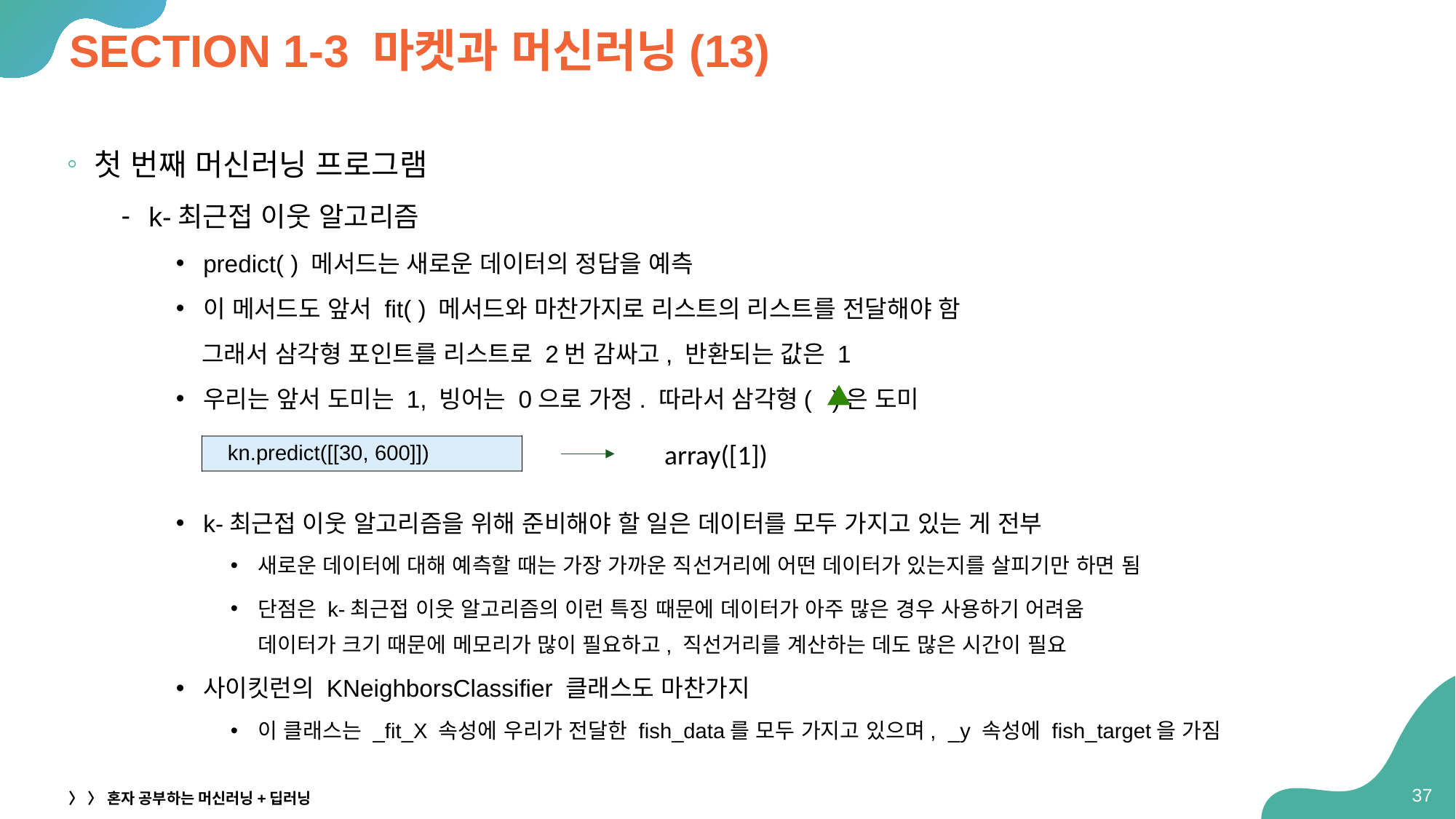

# SECTION 1-3 마켓과 머신러닝(13)
첫 번째 머신러닝 프로그램
k-최근접 이웃 알고리즘
predict( ) 메서드는 새로운 데이터의 정답을 예측
이 메서드도 앞서 fit( ) 메서드와 마찬가지로 리스트의 리스트를 전달해야 함
   그래서 삼각형 포인트를 리스트로 2번 감싸고, 반환되는 값은 1
우리는 앞서 도미는 1, 빙어는 0으로 가정. 따라서 삼각형(   )은 도미

k-최근접 이웃 알고리즘을 위해 준비해야 할 일은 데이터를 모두 가지고 있는 게 전부
새로운 데이터에 대해 예측할 때는 가장 가까운 직선거리에 어떤 데이터가 있는지를 살피기만 하면 됨
단점은 k-최근접 이웃 알고리즘의 이런 특징 때문에 데이터가 아주 많은 경우 사용하기 어려움
데이터가 크기 때문에 메모리가 많이 필요하고, 직선거리를 계산하는 데도 많은 시간이 필요
사이킷런의 KNeighborsClassifier 클래스도 마찬가지
이 클래스는 _fit_X 속성에 우리가 전달한 fish_data를 모두 가지고 있으며,  _y 속성에 fish_target을 가짐

array([1])
| kn.predict([[30, 600]]) |
| --- |
37
〉 〉 혼자 공부하는 머신러닝+딥러닝